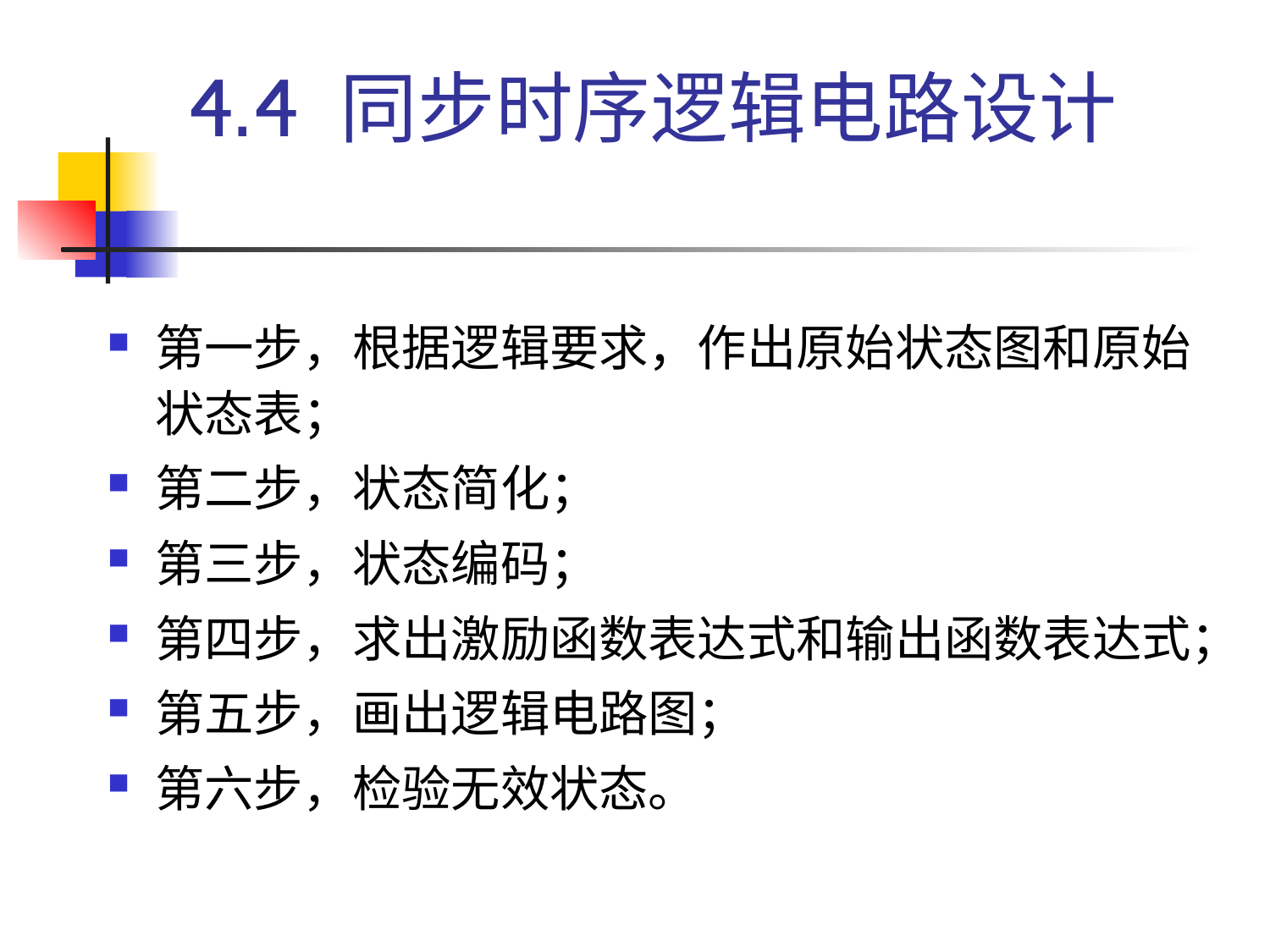

# 4.4 同步时序逻辑电路设计
第一步，根据逻辑要求，作出原始状态图和原始状态表；
第二步，状态简化；
第三步，状态编码；
第四步，求出激励函数表达式和输出函数表达式；
第五步，画出逻辑电路图；
第六步，检验无效状态。